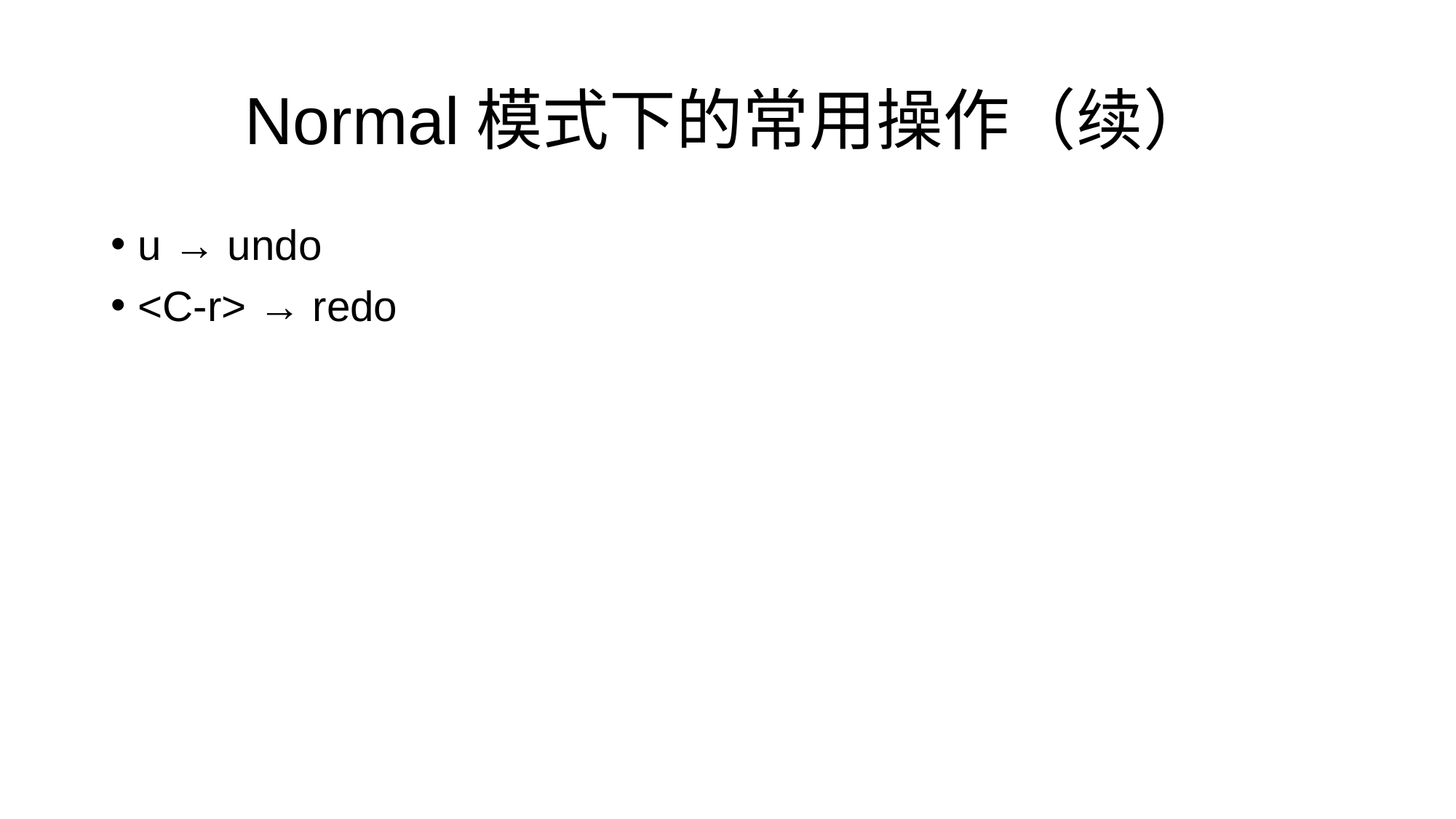

# Normal模式下的常用操作（续）
u → undo
<C-r> → redo